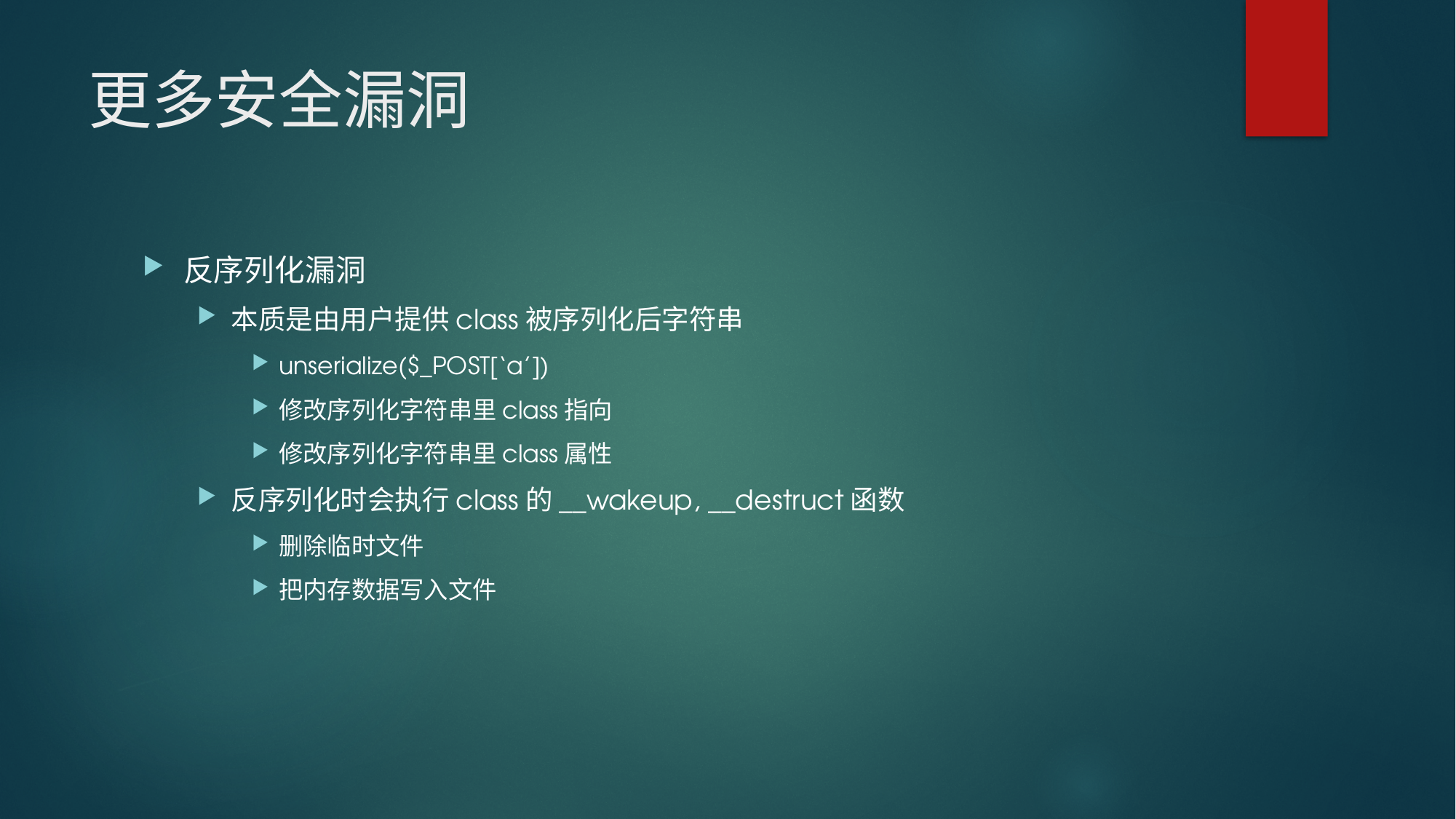

# 更多安全漏洞
反序列化漏洞
本质是由用户提供class被序列化后字符串
unserialize($_POST[‘a’])
修改序列化字符串里class指向
修改序列化字符串里class属性
反序列化时会执行class的__wakeup, __destruct函数
删除临时文件
把内存数据写入文件